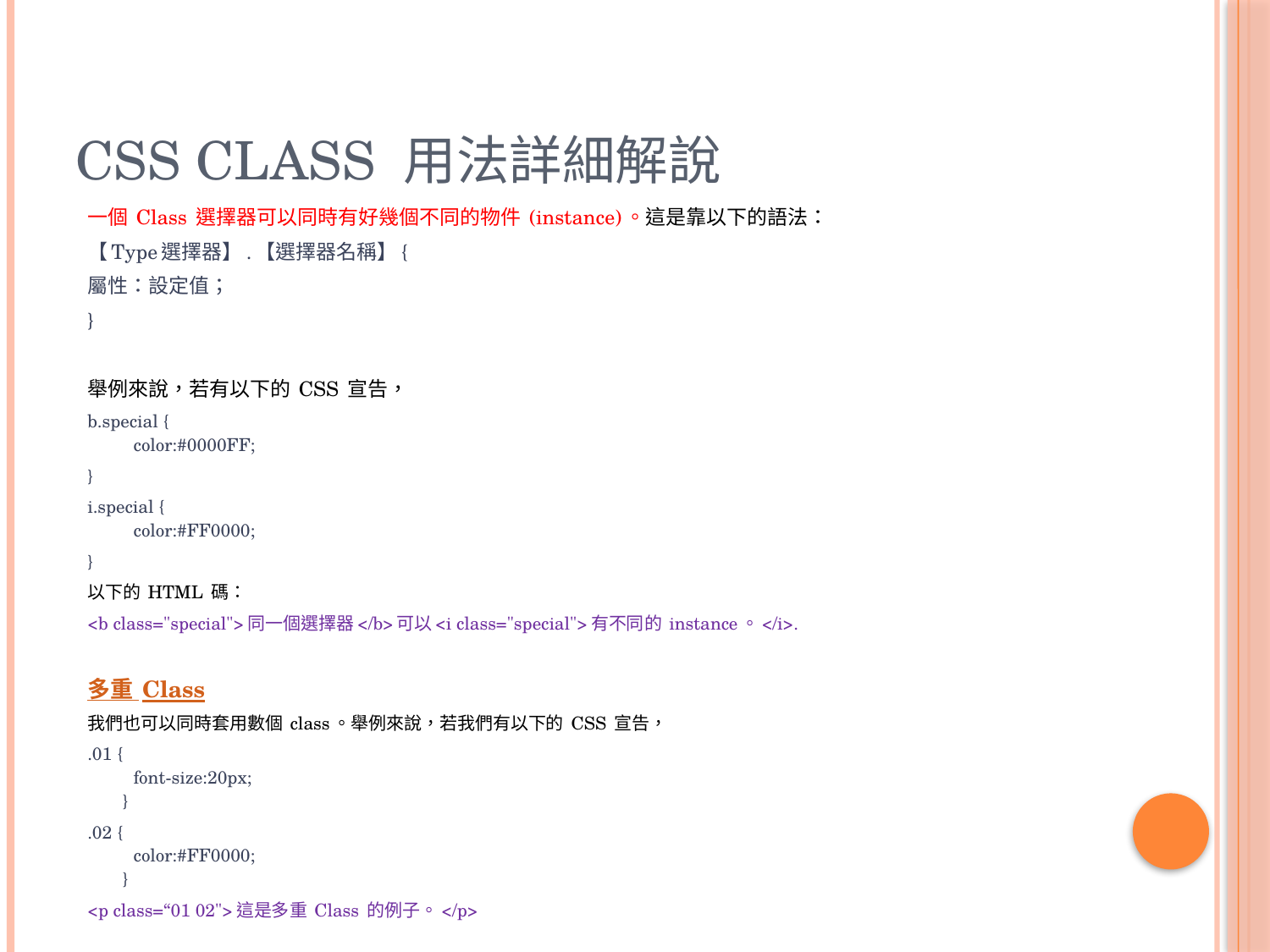

# CSS Class 用法詳細解說
一個 Class 選擇器可以同時有好幾個不同的物件 (instance)。這是靠以下的語法：
【Type選擇器】.【選擇器名稱】{
屬性：設定值；
}

舉例來說，若有以下的 CSS 宣告，
b.special {
  color:#0000FF;
}
i.special {
  color:#FF0000;
}
以下的 HTML 碼：
<b class="special">同一個選擇器</b>可以<i class="special">有不同的 instance。</i>.

多重 Class
我們也可以同時套用數個 class。舉例來說，若我們有以下的 CSS 宣告，
.01 {
  font-size:20px;
}
.02 {
  color:#FF0000;
}
<p class=“01 02">這是多重 Class 的例子。</p>